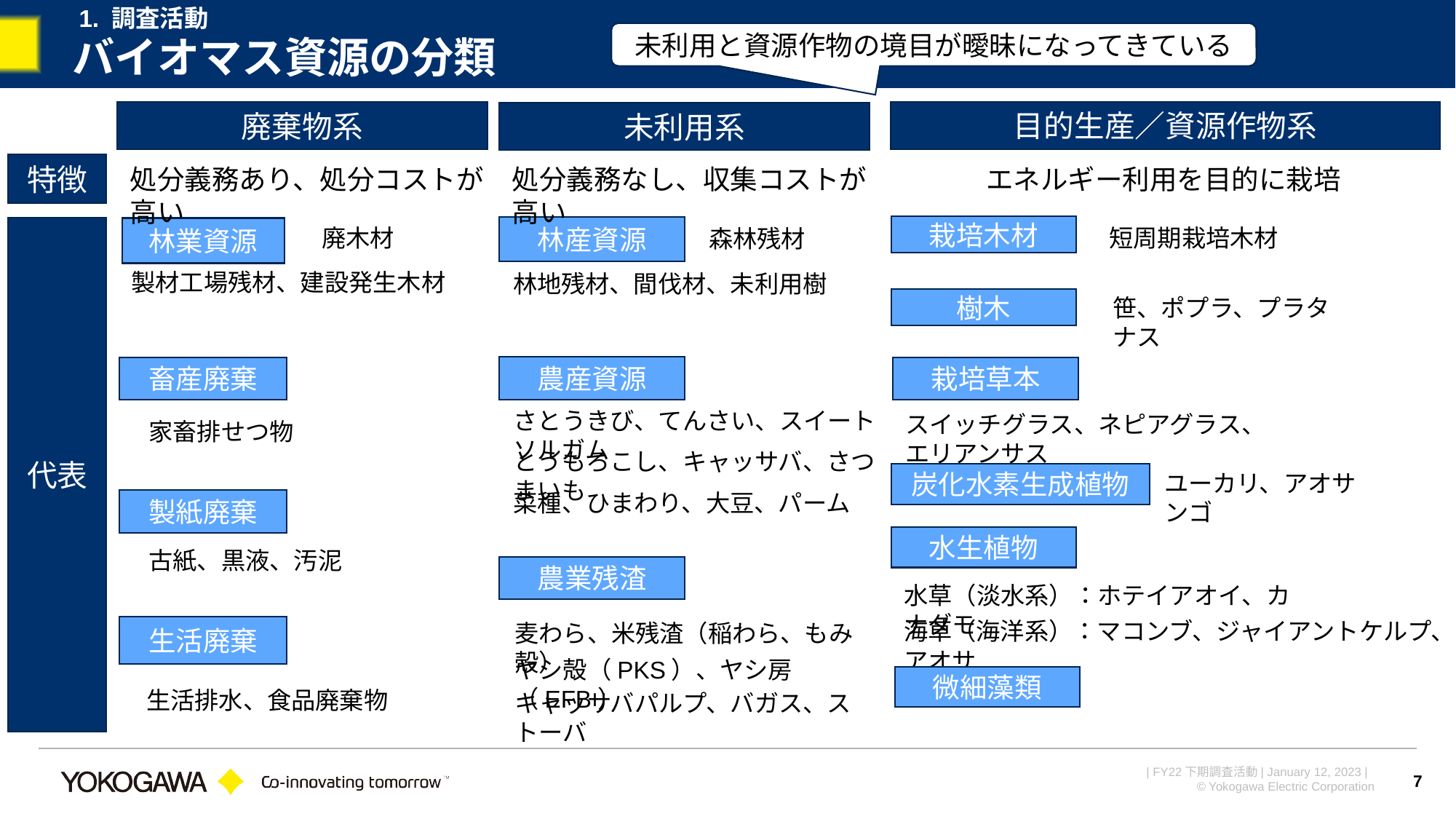

1. 調査活動
未利用と資源作物の境目が曖昧になってきている
バイオマス資源の分類
目的生産／資源作物系
廃棄物系
未利用系
特徴
処分義務あり、処分コストが高い
処分義務なし、収集コストが高い
エネルギー利用を目的に栽培
栽培木材
林産資源
代表
短周期栽培木材
廃木材
林業資源
森林残材
製材工場残材、建設発生木材
林地残材、間伐材、未利用樹
笹、ポプラ、プラタナス
樹木
農産資源
栽培草本
畜産廃棄
さとうきび、てんさい、スイートソルガム
スイッチグラス、ネピアグラス、エリアンサス
家畜排せつ物
とうもろこし、キャッサバ、さつまいも
ユーカリ、アオサンゴ
炭化水素生成植物
菜種、ひまわり、大豆、パーム
製紙廃棄
水生植物
古紙、黒液、汚泥
農業残渣
水草（淡水系）：ホテイアオイ、カナダモ
海草（海洋系）：マコンブ、ジャイアントケルプ、アオサ
麦わら、米残渣（稲わら、もみ殻）
生活廃棄
ヤシ殻（PKS）、ヤシ房（EFB）
微細藻類
生活排水、食品廃棄物
キャッサバパルプ、バガス、ストーバ
7